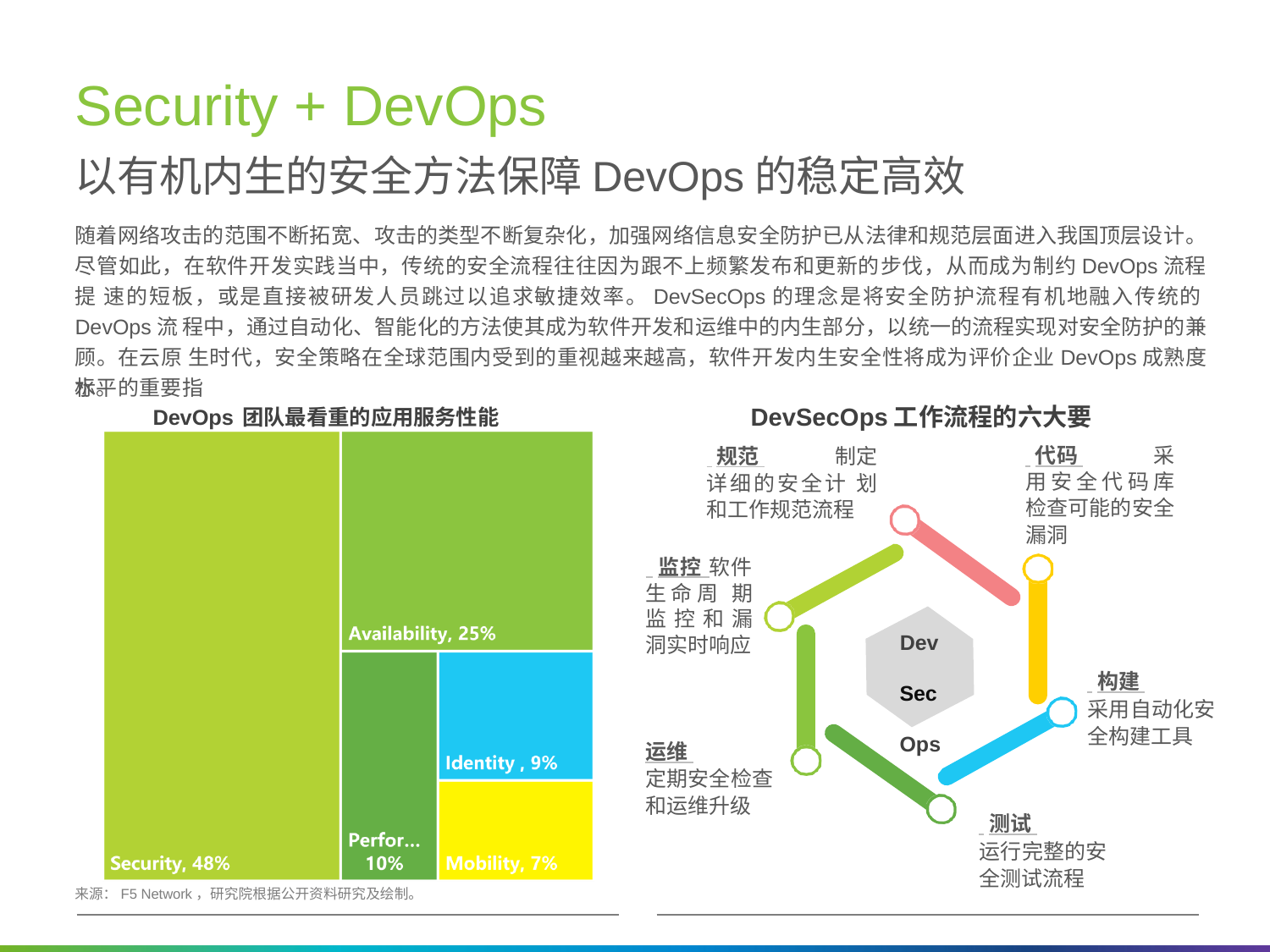

# Security + DevOps
以有机内生的安全方法保障DevOps的稳定高效
随着网络攻击的范围不断拓宽、攻击的类型不断复杂化，加强网络信息安全防护已从法律和规范层面进入我国顶层设计。 尽管如此，在软件开发实践当中，传统的安全流程往往因为跟不上频繁发布和更新的步伐，从而成为制约DevOps流程提 速的短板，或是直接被研发人员跳过以追求敏捷效率。DevSecOps的理念是将安全防护流程有机地融入传统的DevOps流 程中，通过自动化、智能化的方法使其成为软件开发和运维中的内生部分，以统一的流程实现对安全防护的兼顾。在云原 生时代，安全策略在全球范围内受到的重视越来越高，软件开发内生安全性将成为评价企业DevOps成熟度水平的重要指
标。
DevOps团队最看重的应用服务性能	DevSecOps工作流程的六大要素

 代码 	采用安全代码库 检查可能的安全 漏洞
 规范 	制定详细的安全计 划和工作规范流程

 监控 软件生命周 期监控和漏 洞实时响应

Dev  Sec  Ops
 构建 	采用自动化安 全构建工具

运维 	定期安全检查 和运维升级

 测试 	运行完整的安 全测试流程
来源：F5 Network，研究院根据公开资料研究及绘制。

47